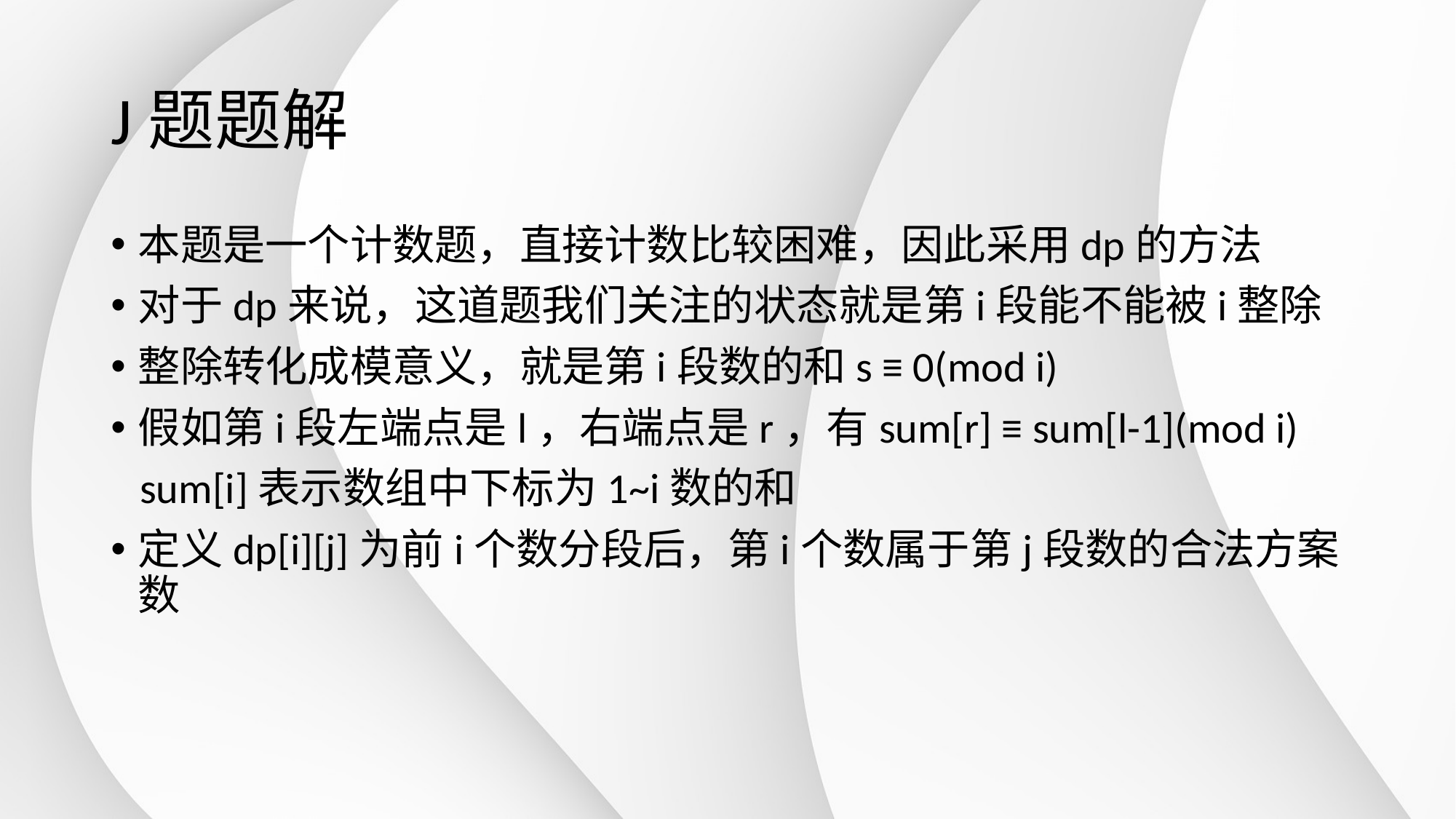

# J题题解
本题是一个计数题，直接计数比较困难，因此采用dp的方法
对于dp来说，这道题我们关注的状态就是第i段能不能被i整除
整除转化成模意义，就是第i段数的和s ≡ 0(mod i)
假如第i段左端点是l，右端点是r，有sum[r] ≡ sum[l-1](mod i)
   sum[i]表示数组中下标为1~i数的和
定义dp[i][j]为前i个数分段后，第i个数属于第j段数的合法方案数